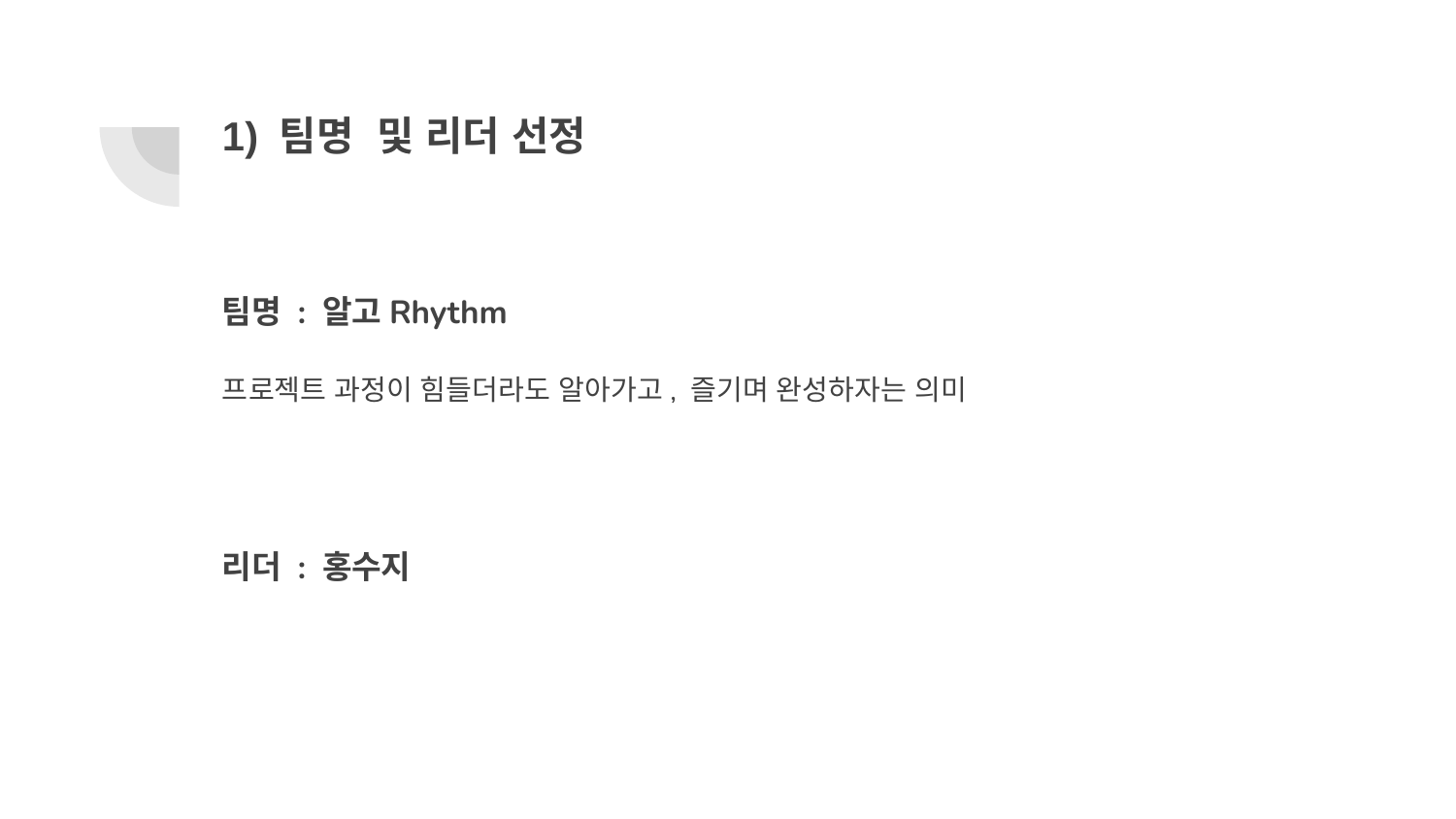

# 1) 팀명  및 리더 선정
팀명 : 알고Rhythm
프로젝트 과정이 힘들더라도 알아가고, 즐기며 완성하자는 의미

리더 : 홍수지